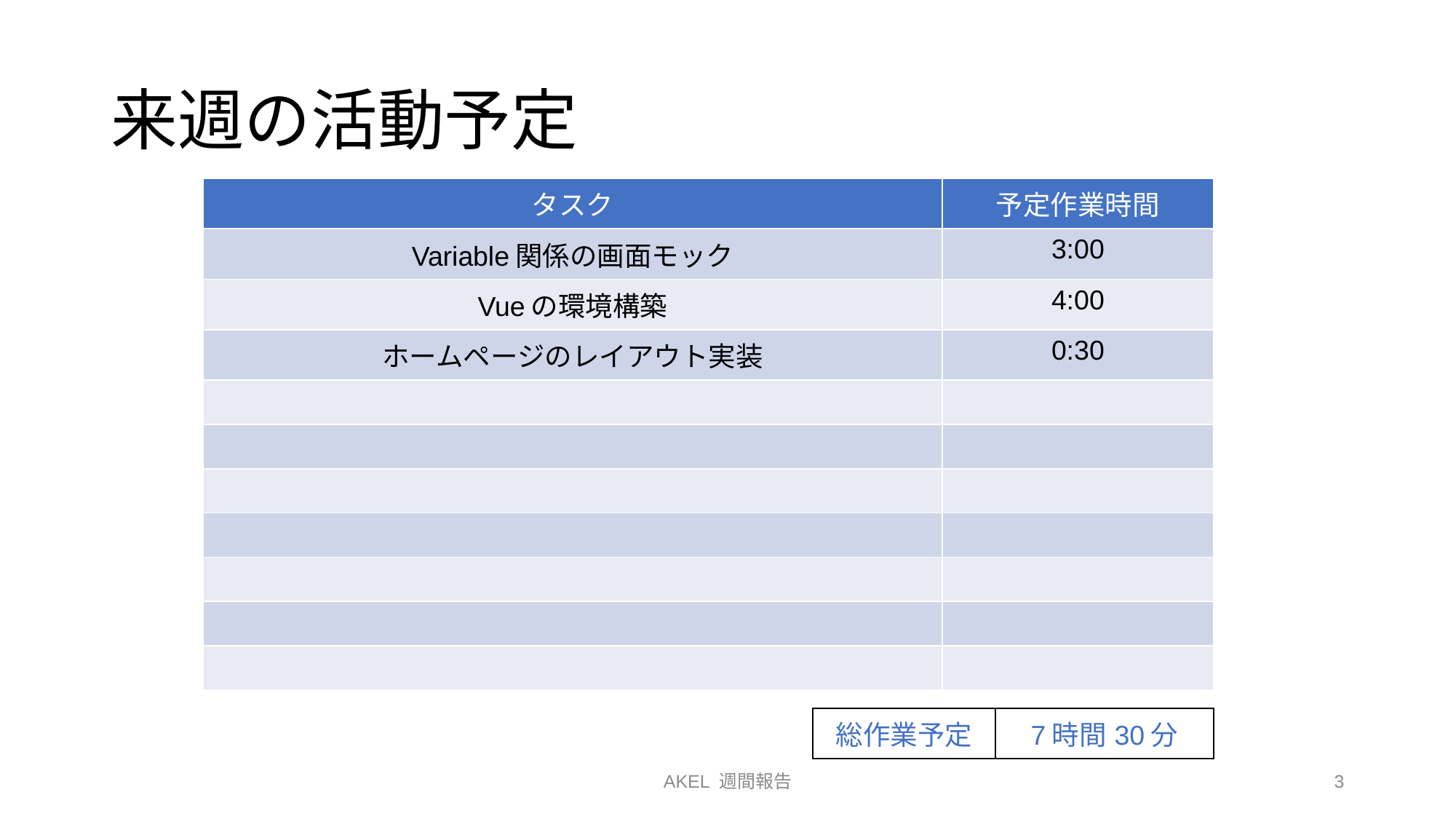

# 来週の活動予定
| タスク | 予定作業時間 |
| --- | --- |
| Variable関係の画面モック | 3:00 |
| Vueの環境構築 | 4:00 |
| ホームページのレイアウト実装 | 0:30 |
|  |  |
|  |  |
|  |  |
|  |  |
|  |  |
|  |  |
|  |  |
| 総作業予定 | 7時間30分 |
| --- | --- |
AKEL 週間報告
3